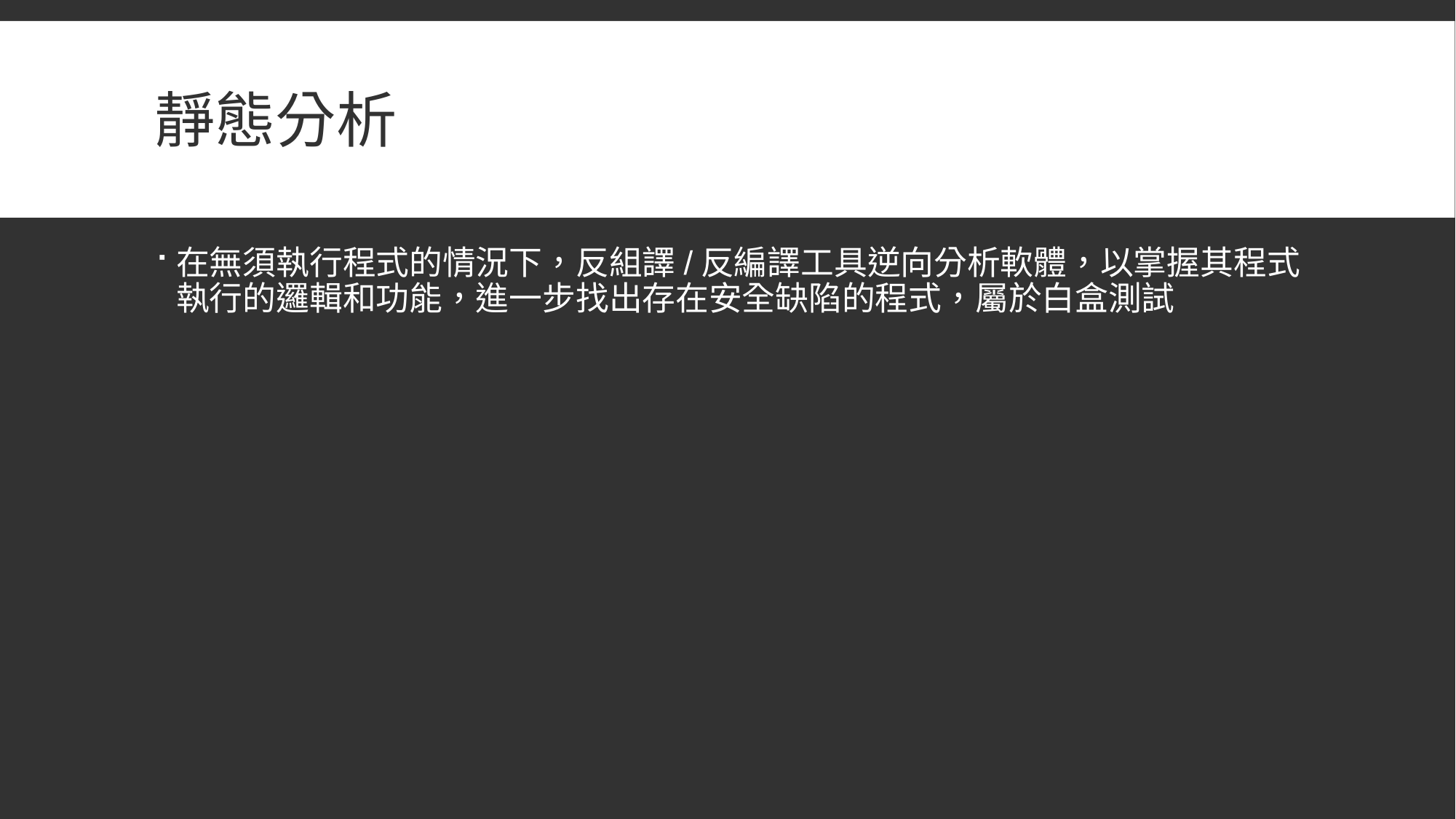

# 靜態分析
在無須執行程式的情況下，反組譯/反編譯工具逆向分析軟體，以掌握其程式執行的邏輯和功能，進一步找出存在安全缺陷的程式，屬於白盒測試